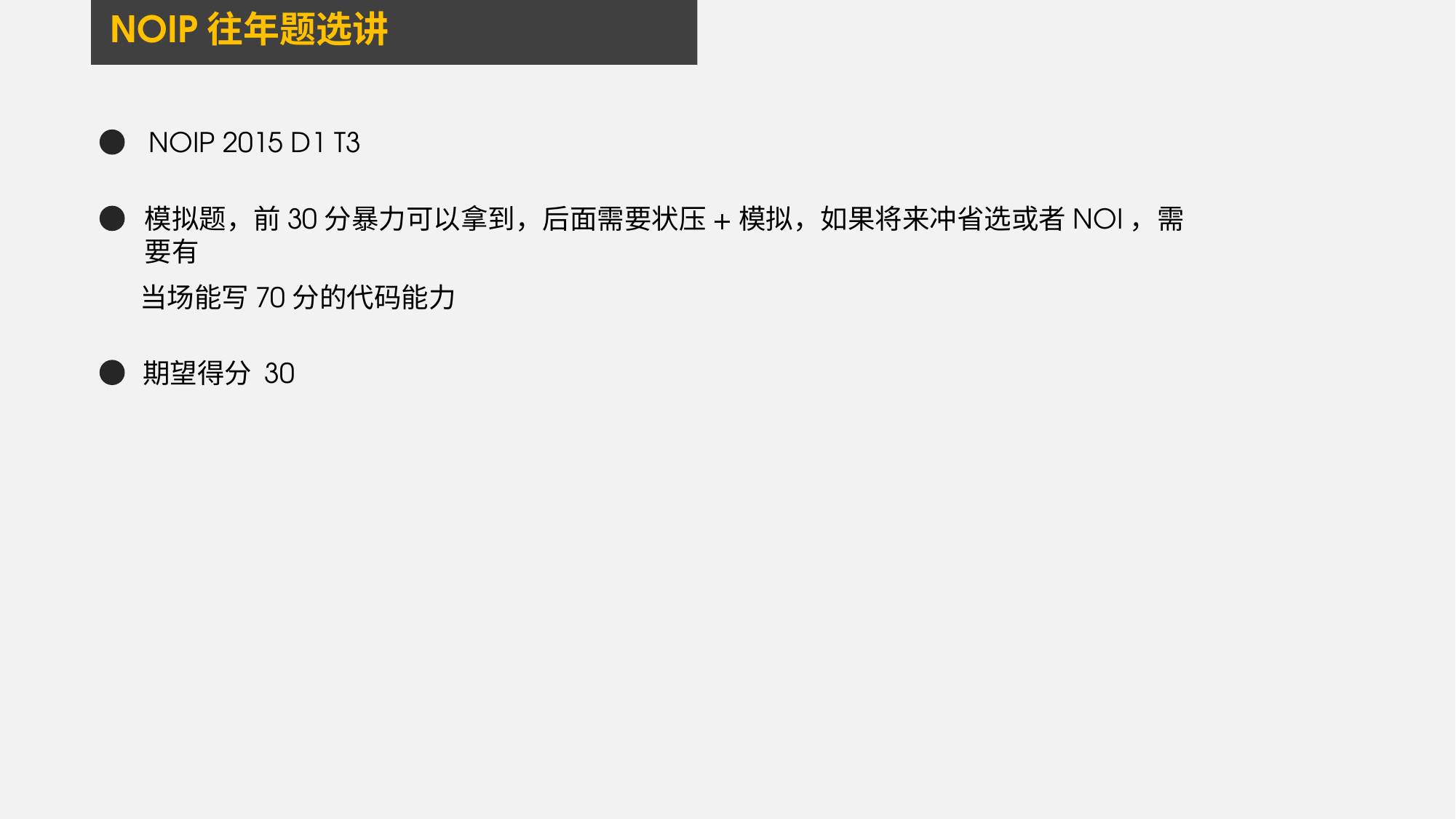

NOIP往年题选讲
NOIP 2015 D1 T3

模拟题，前30分暴力可以拿到，后面需要状压+模拟，如果将来冲省选或者NOI，需要有

当场能写70分的代码能力
期望得分 30